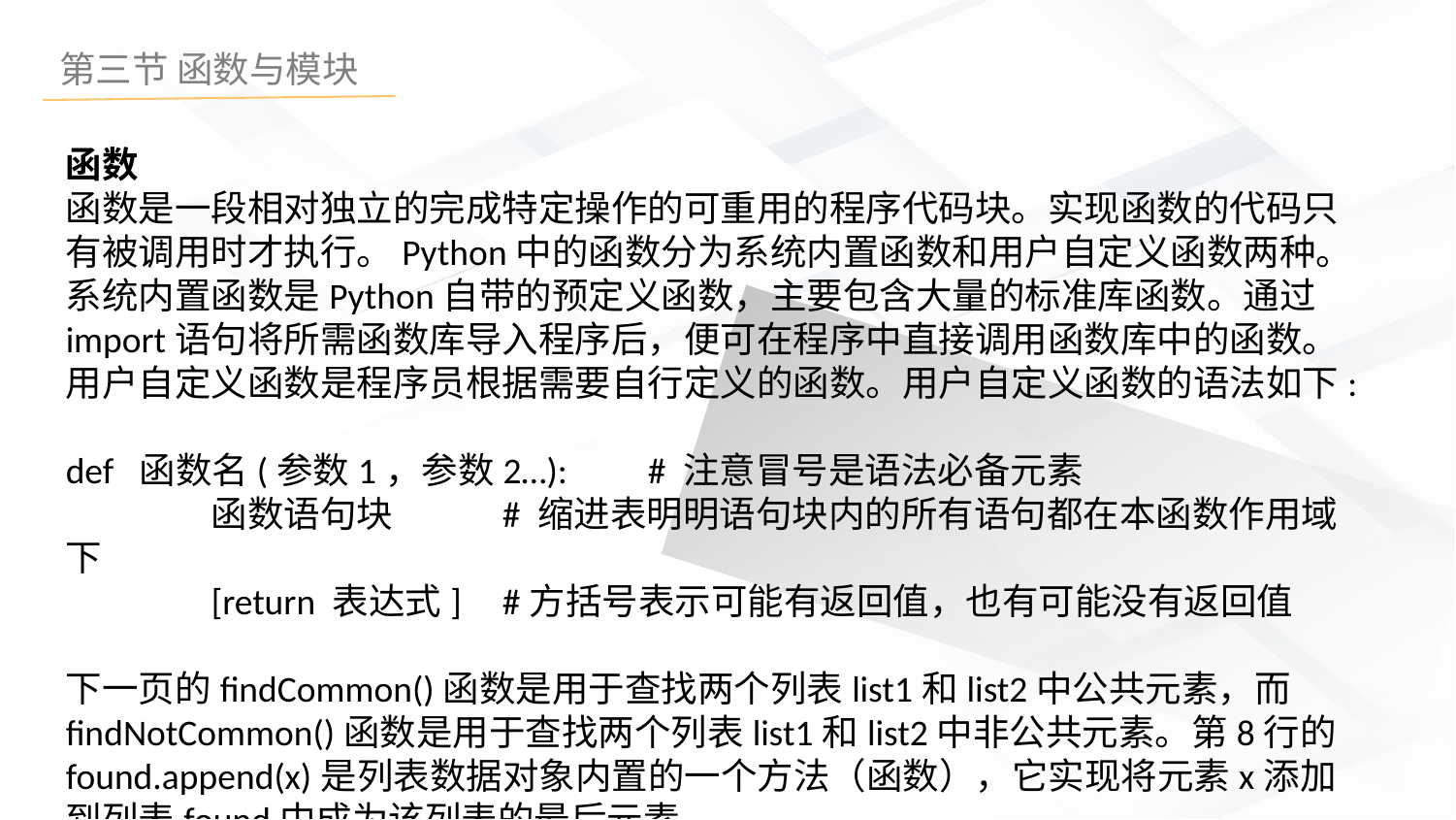

函数
函数是一段相对独立的完成特定操作的可重用的程序代码块。实现函数的代码只有被调用时才执行。Python中的函数分为系统内置函数和用户自定义函数两种。系统内置函数是Python自带的预定义函数，主要包含大量的标准库函数。通过import语句将所需函数库导入程序后，便可在程序中直接调用函数库中的函数。用户自定义函数是程序员根据需要自行定义的函数。用户自定义函数的语法如下:

def  函数名(参数1，参数2…):  	# 注意冒号是语法必备元素
	函数语句块	# 缩进表明明语句块内的所有语句都在本函数作用域下
	[return 表达式]   	#方括号表示可能有返回值，也有可能没有返回值

下一页的findCommon()函数是用于查找两个列表list1和list2中公共元素，而findNotCommon()函数是用于查找两个列表list1和list2中非公共元素。第8行的 found.append(x)是列表数据对象内置的一个方法（函数），它实现将元素x添加到列表found中成为该列表的最后元素。